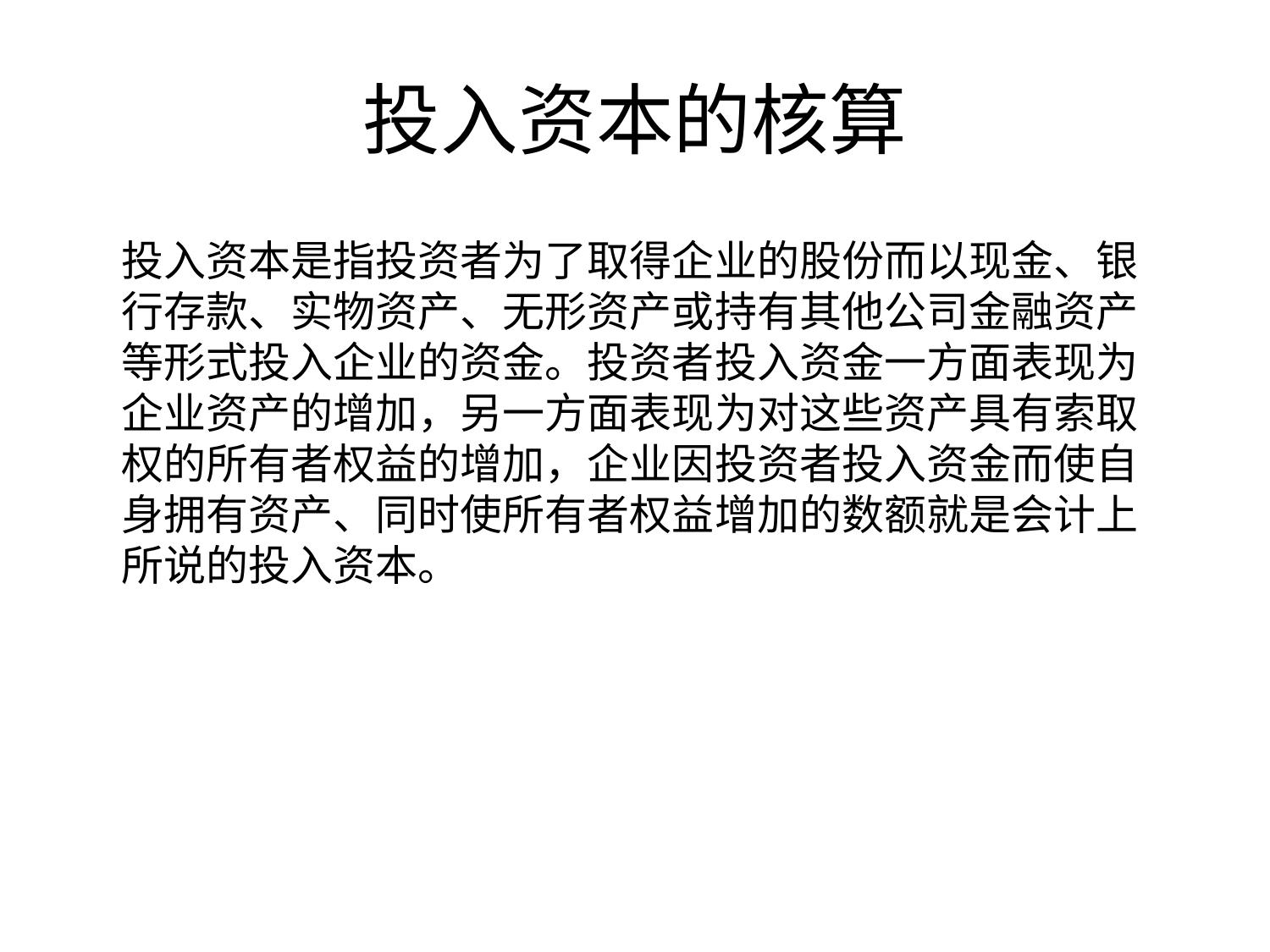

# 投入资本的核算
投入资本是指投资者为了取得企业的股份而以现金、银行存款、实物资产、无形资产或持有其他公司金融资产等形式投入企业的资金。投资者投入资金一方面表现为企业资产的增加，另一方面表现为对这些资产具有索取权的所有者权益的增加，企业因投资者投入资金而使自身拥有资产、同时使所有者权益增加的数额就是会计上所说的投入资本。